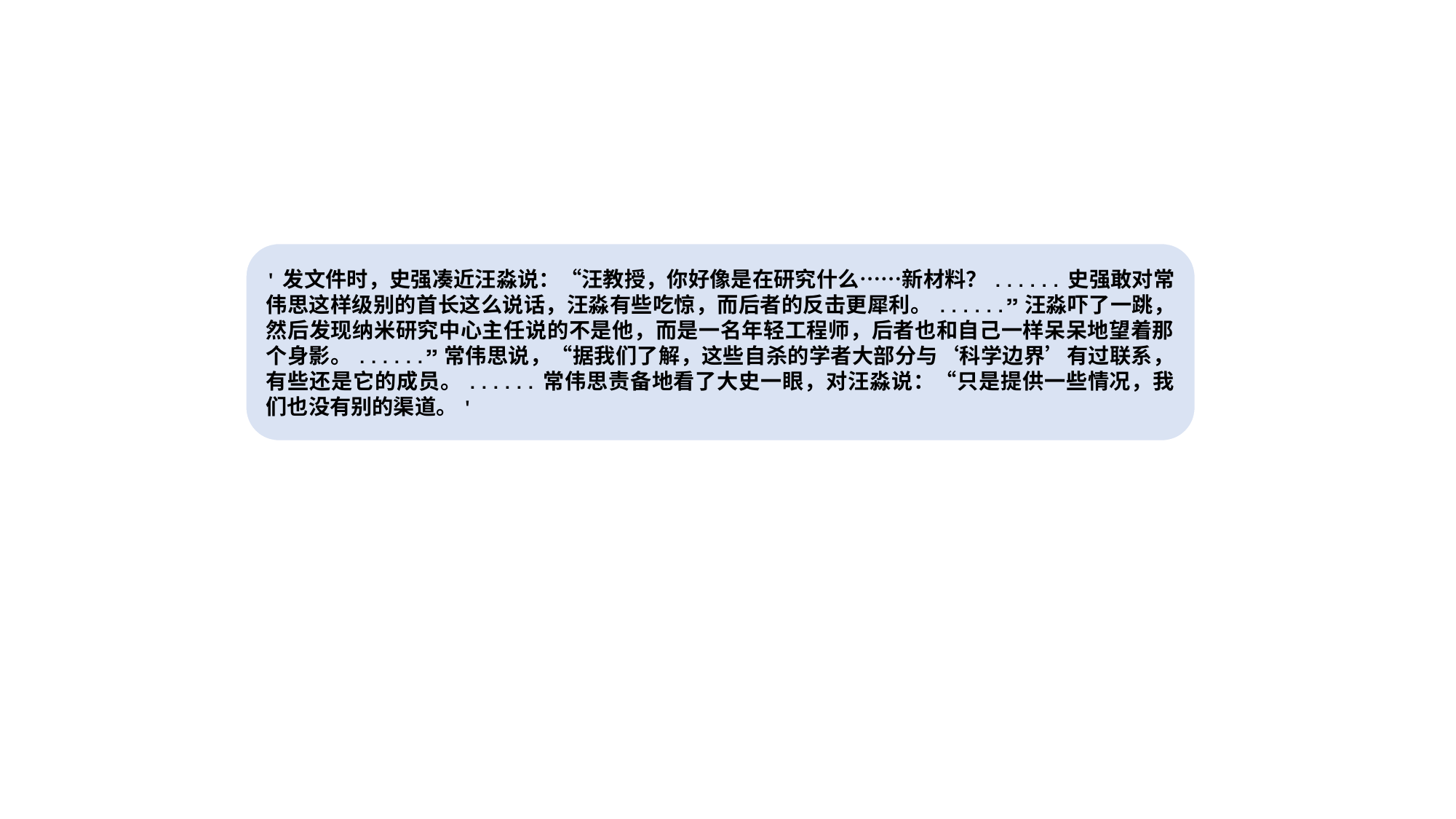

'发文件时，史强凑近汪淼说：“汪教授，你好像是在研究什么……新材料？......史强敢对常伟思这样级别的首长这么说话，汪淼有些吃惊，而后者的反击更犀利。......”汪淼吓了一跳，然后发现纳米研究中心主任说的不是他，而是一名年轻工程师，后者也和自己一样呆呆地望着那个身影。......”常伟思说，“据我们了解，这些自杀的学者大部分与‘科学边界’有过联系，有些还是它的成员。......常伟思责备地看了大史一眼，对汪淼说：“只是提供一些情况，我们也没有别的渠道。'